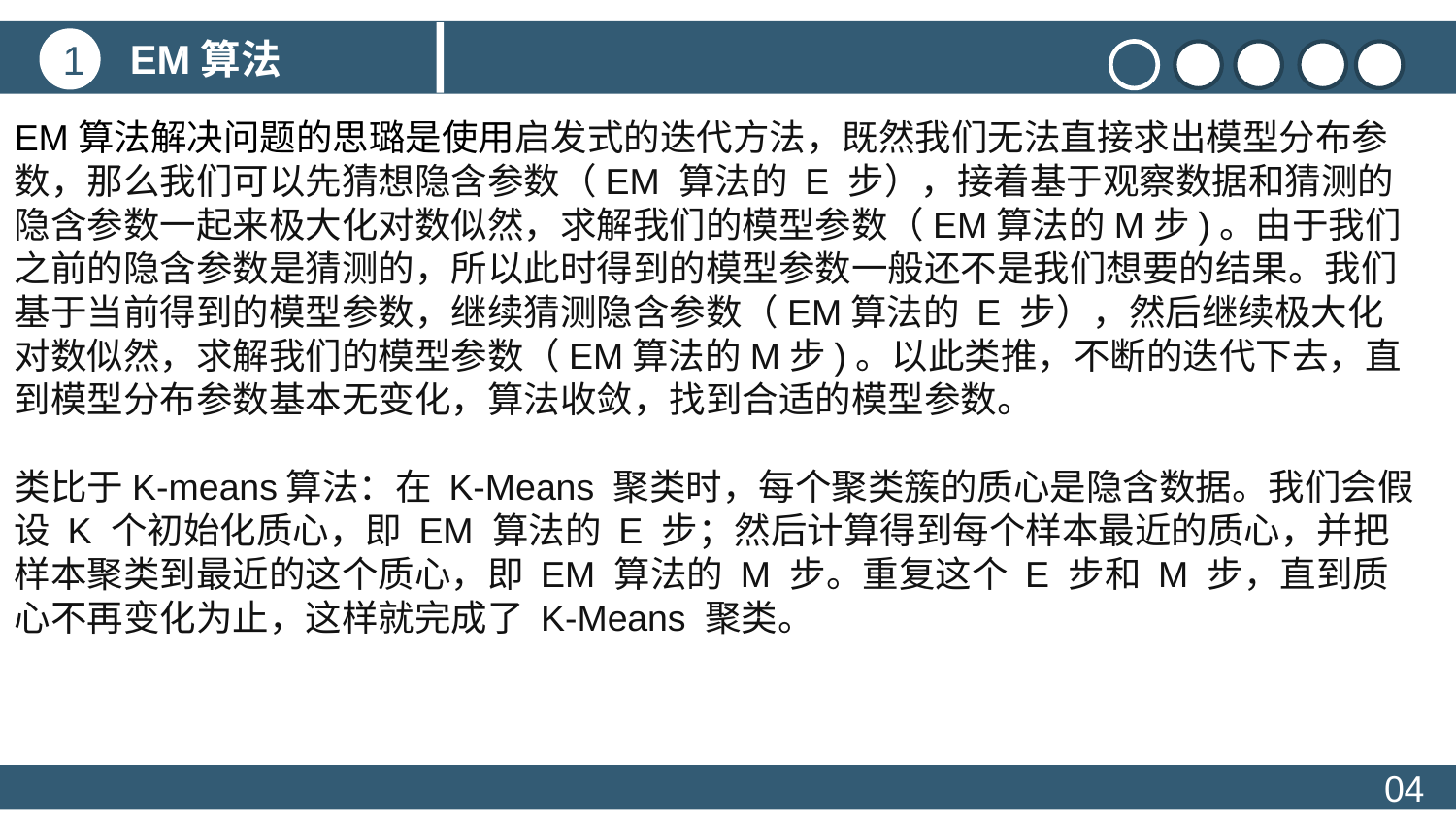

EM算法
1

EM算法解决问题的思璐是使用启发式的迭代方法，既然我们无法直接求出模型分布参数，那么我们可以先猜想隐含参数（EM 算法的 E 步），接着基于观察数据和猜测的隐含参数一起来极大化对数似然，求解我们的模型参数（EM算法的M步)。由于我们之前的隐含参数是猜测的，所以此时得到的模型参数一般还不是我们想要的结果。我们基于当前得到的模型参数，继续猜测隐含参数（EM算法的 E 步），然后继续极大化对数似然，求解我们的模型参数（EM算法的M步)。以此类推，不断的迭代下去，直到模型分布参数基本无变化，算法收敛，找到合适的模型参数。

类比于K-means算法：在 K-Means 聚类时，每个聚类簇的质心是隐含数据。我们会假设 K 个初始化质心，即 EM 算法的 E 步；然后计算得到每个样本最近的质心，并把样本聚类到最近的这个质心，即 EM 算法的 M 步。重复这个 E 步和 M 步，直到质心不再变化为止，这样就完成了 K-Means 聚类。

04